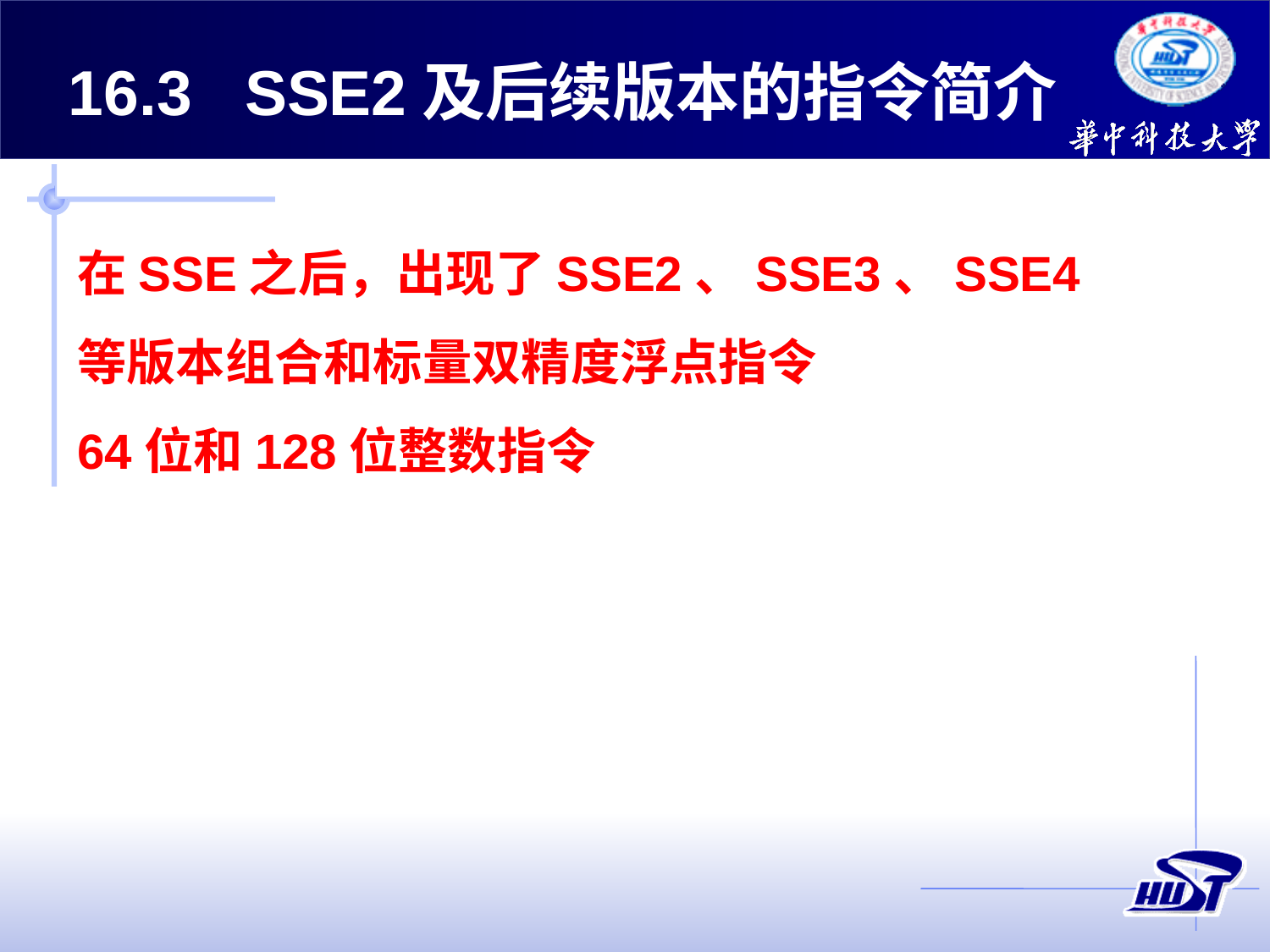

16.3   SSE2及后续版本的指令简介
在SSE之后，出现了SSE2、SSE3、SSE4等版本组合和标量双精度浮点指令
64位和128位整数指令